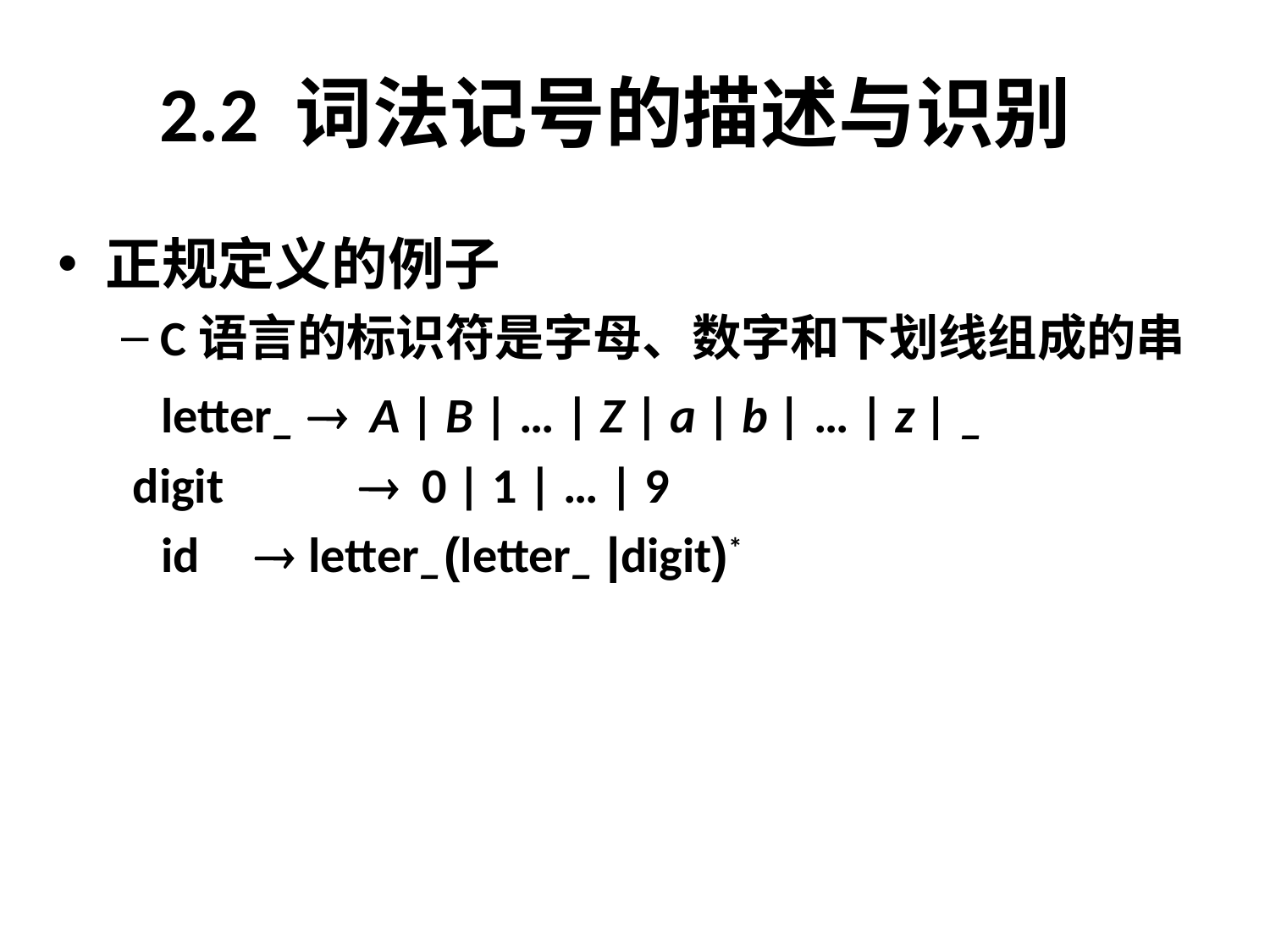

# 2.2 词法记号的描述与识别
正规定义的例子
C语言的标识符是字母、数字和下划线组成的串
	     letter_ →  A | B | … | Z | a | b | … | z | _
	  digit  	→  0 | 1 | … | 9
	     id    → letter_(letter_ |digit)*